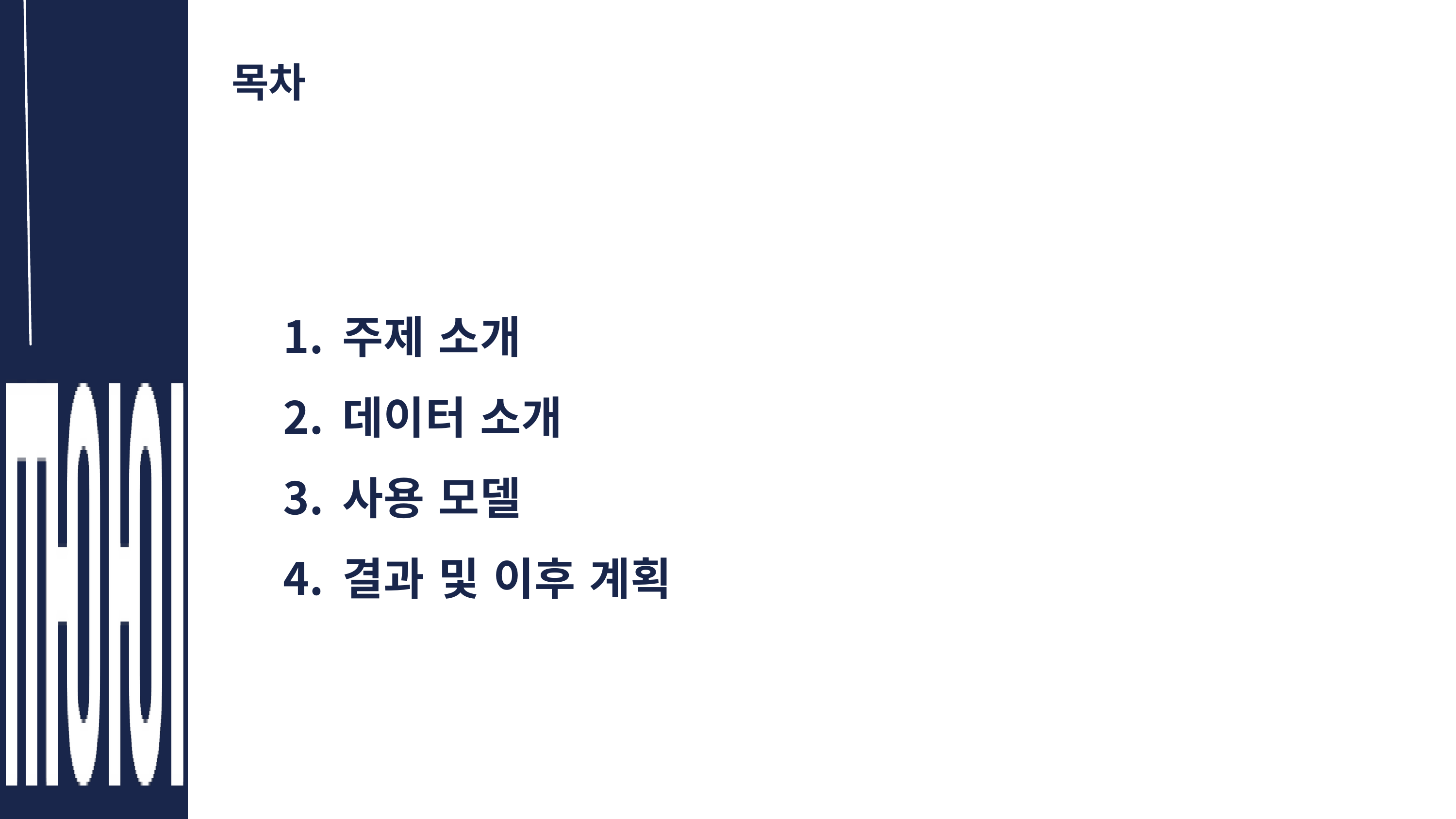

목차

주제 소개
데이터 소개
사용 모델
결과 및 이후 계획